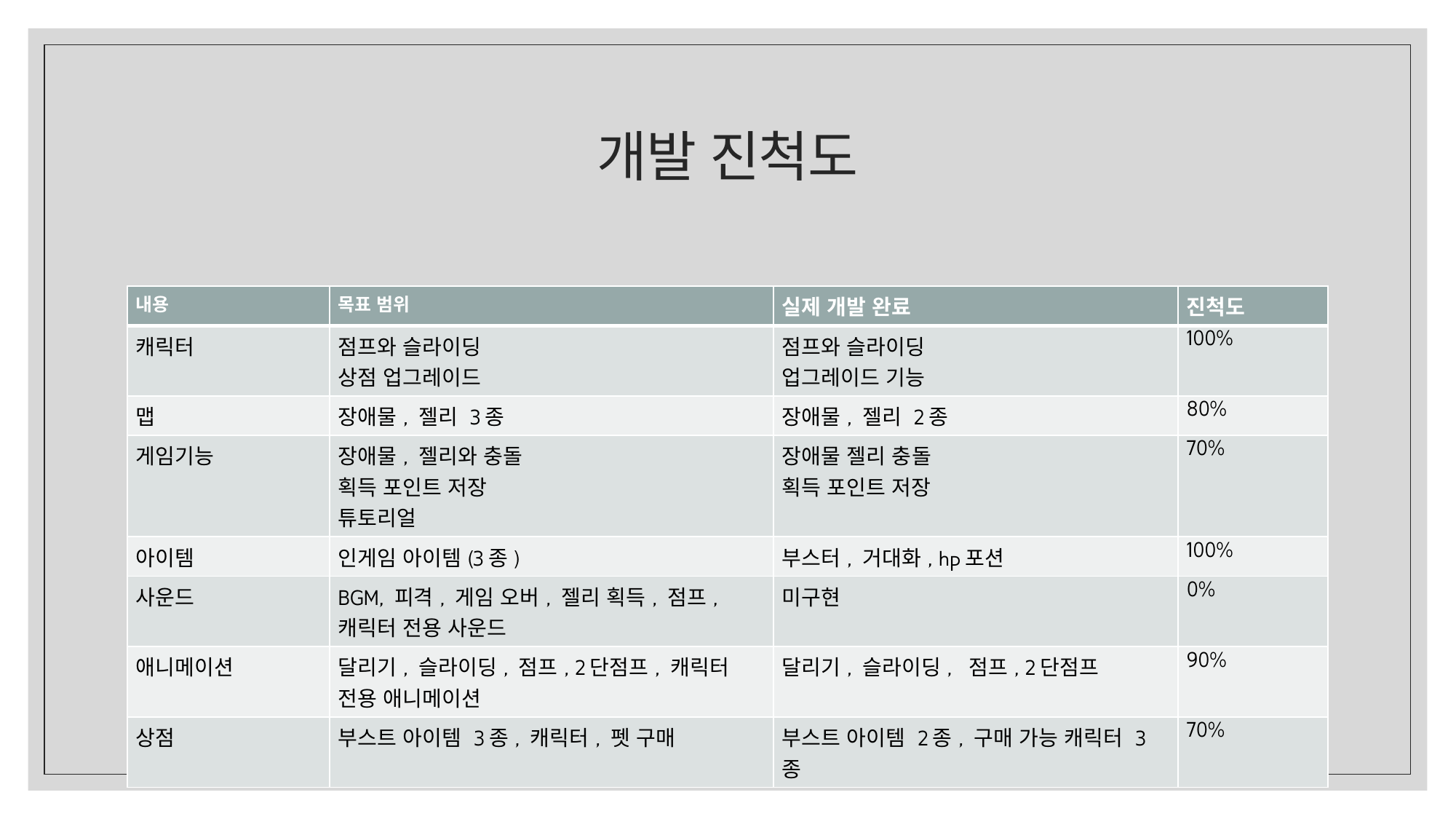

# 개발 진척도
| 내용 | 목표 범위 | 실제 개발 완료 | 진척도 |
| --- | --- | --- | --- |
| 캐릭터 | 점프와 슬라이딩 상점 업그레이드 | 점프와 슬라이딩 업그레이드 기능 | 100% |
| 맵 | 장애물, 젤리 3종 | 장애물, 젤리 2종 | 80% |
| 게임기능 | 장애물, 젤리와 충돌 획득 포인트 저장 튜토리얼 | 장애물 젤리 충돌 획득 포인트 저장 | 70% |
| 아이템 | 인게임 아이템(3종) | 부스터, 거대화, hp포션 | 100% |
| 사운드 | BGM, 피격, 게임 오버, 젤리 획득, 점프, 캐릭터 전용 사운드 | 미구현 | 0% |
| 애니메이션 | 달리기, 슬라이딩, 점프, 2단점프, 캐릭터 전용 애니메이션 | 달리기, 슬라이딩, 점프, 2단점프 | 90% |
| 상점 | 부스트 아이템 3종, 캐릭터, 펫 구매 | 부스트 아이템 2종, 구매 가능 캐릭터 3종 | 70% |